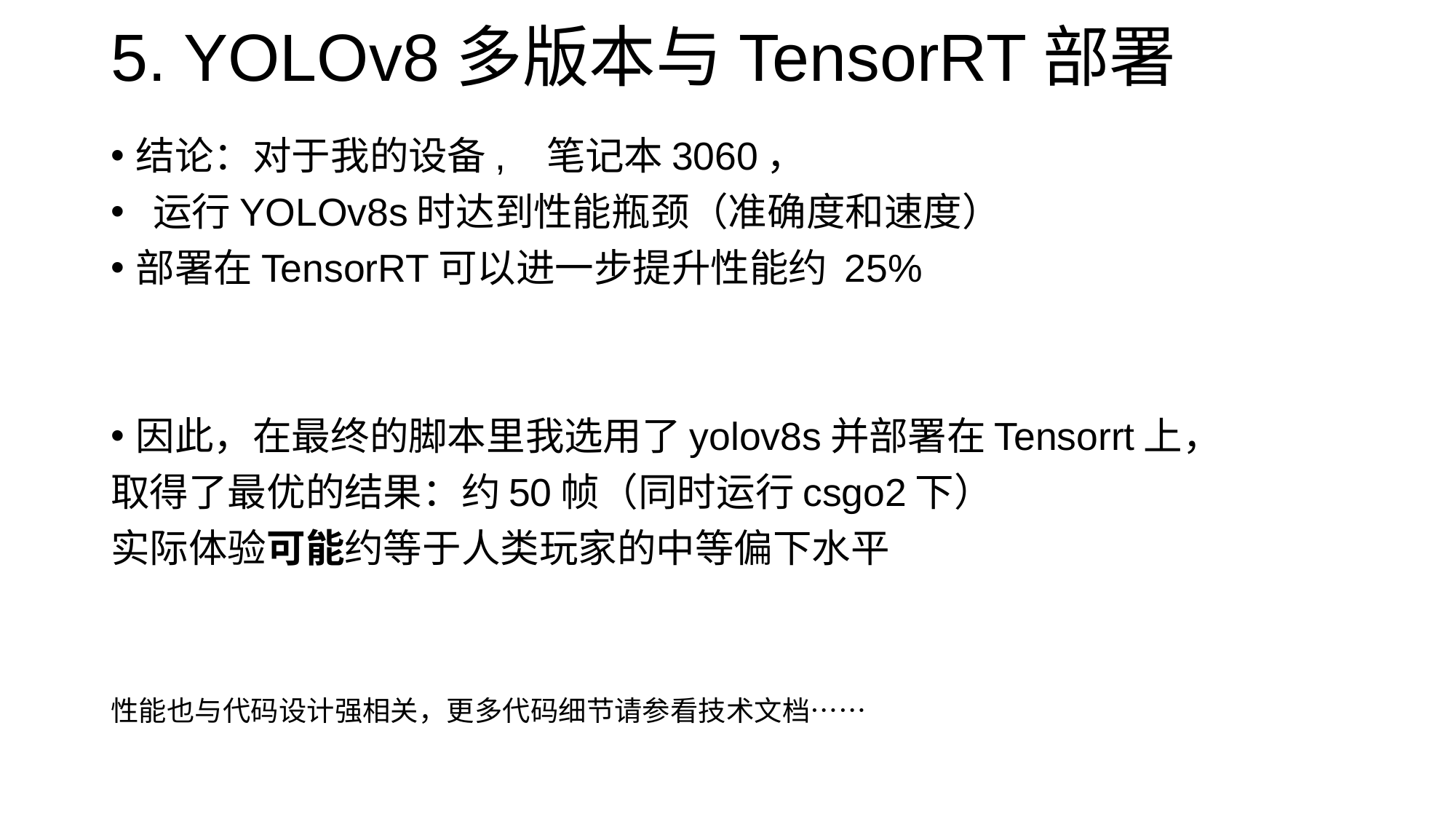

5. YOLOv8多版本与TensorRT部署
结论：对于我的设备,   笔记本3060，
 运行YOLOv8s时达到性能瓶颈（准确度和速度）
部署在TensorRT可以进一步提升性能约 25%

因此，在最终的脚本里我选用了yolov8s并部署在Tensorrt上，
取得了最优的结果：约50帧（同时运行csgo2下）
实际体验可能约等于人类玩家的中等偏下水平

性能也与代码设计强相关，更多代码细节请参看技术文档……